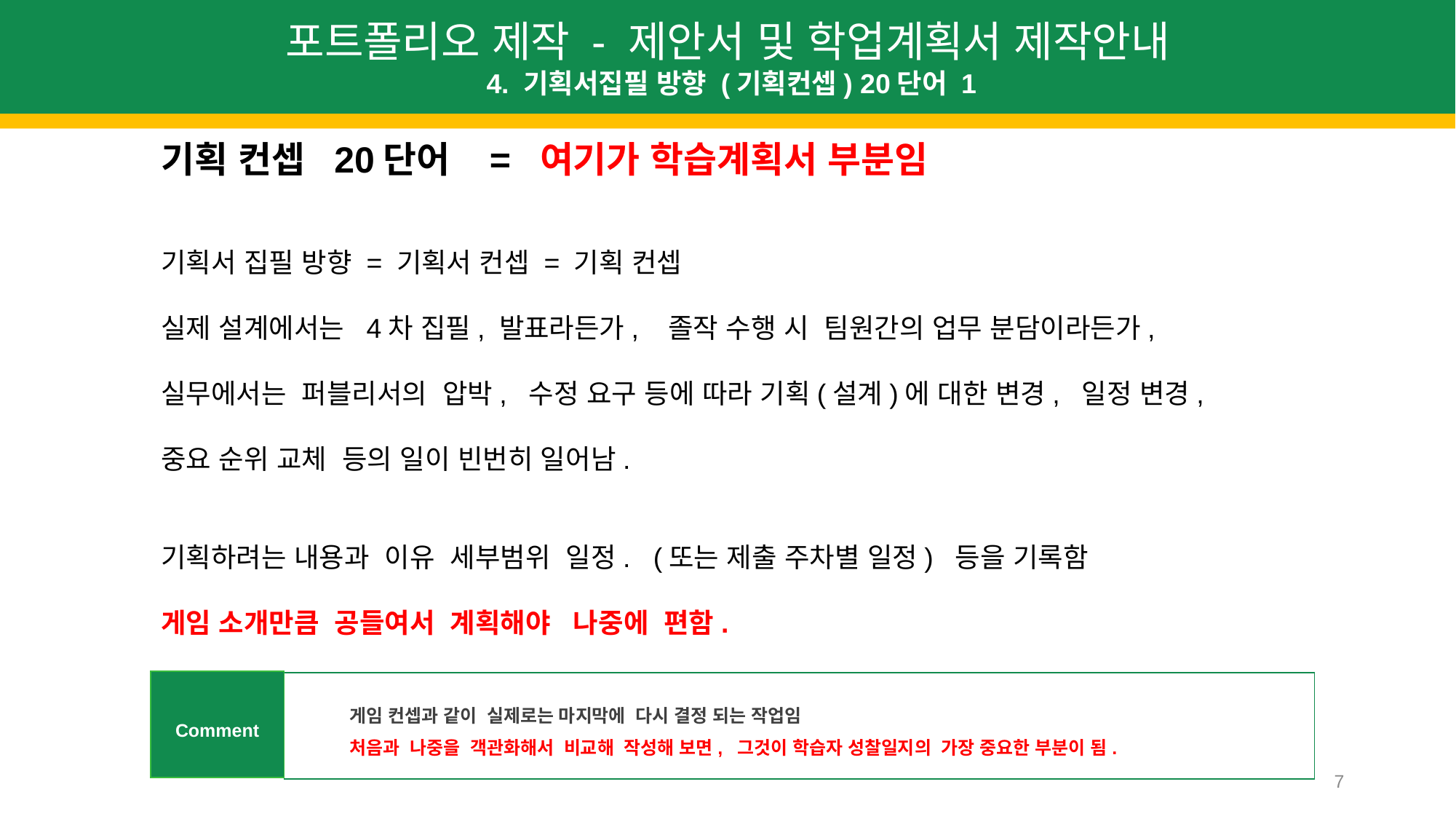

포트폴리오 제작 - 제안서 및 학업계획서 제작안내
 4. 기획서집필 방향 (기획컨셉) 20단어 1
기획 컨셉  20단어   =  여기가 학습계획서 부분임

기획서 집필 방향 = 기획서 컨셉 = 기획 컨셉

실제 설계에서는  4차 집필, 발표라든가,   졸작 수행 시  팀원간의 업무 분담이라든가,

실무에서는  퍼블리서의  압박,  수정 요구 등에 따라 기획(설계)에 대한 변경,  일정 변경,

중요 순위 교체  등의 일이 빈번히 일어남.

기획하려는 내용과  이유  세부범위  일정.   (또는 제출 주차별 일정)  등을 기록함

게임 소개만큼  공들여서  계획해야   나중에  편함.
Comment
게임 컨셉과 같이  실제로는 마지막에  다시 결정 되는 작업임
처음과  나중을  객관화해서  비교해  작성해 보면,  그것이 학습자 성찰일지의  가장 중요한 부분이 됨.
7